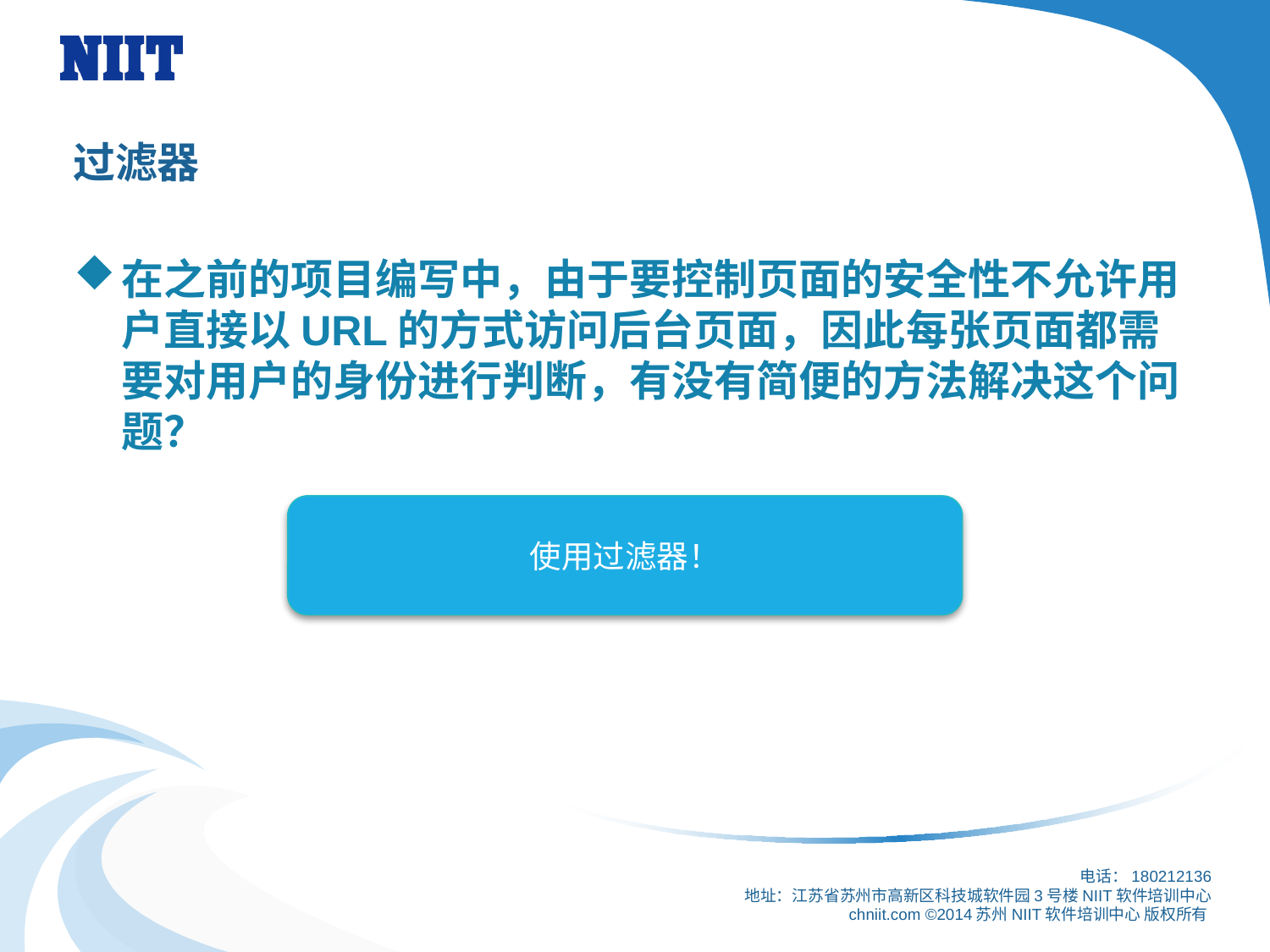

# 过滤器
在之前的项目编写中，由于要控制页面的安全性不允许用户直接以URL的方式访问后台页面，因此每张页面都需要对用户的身份进行判断，有没有简便的方法解决这个问题？
使用过滤器！